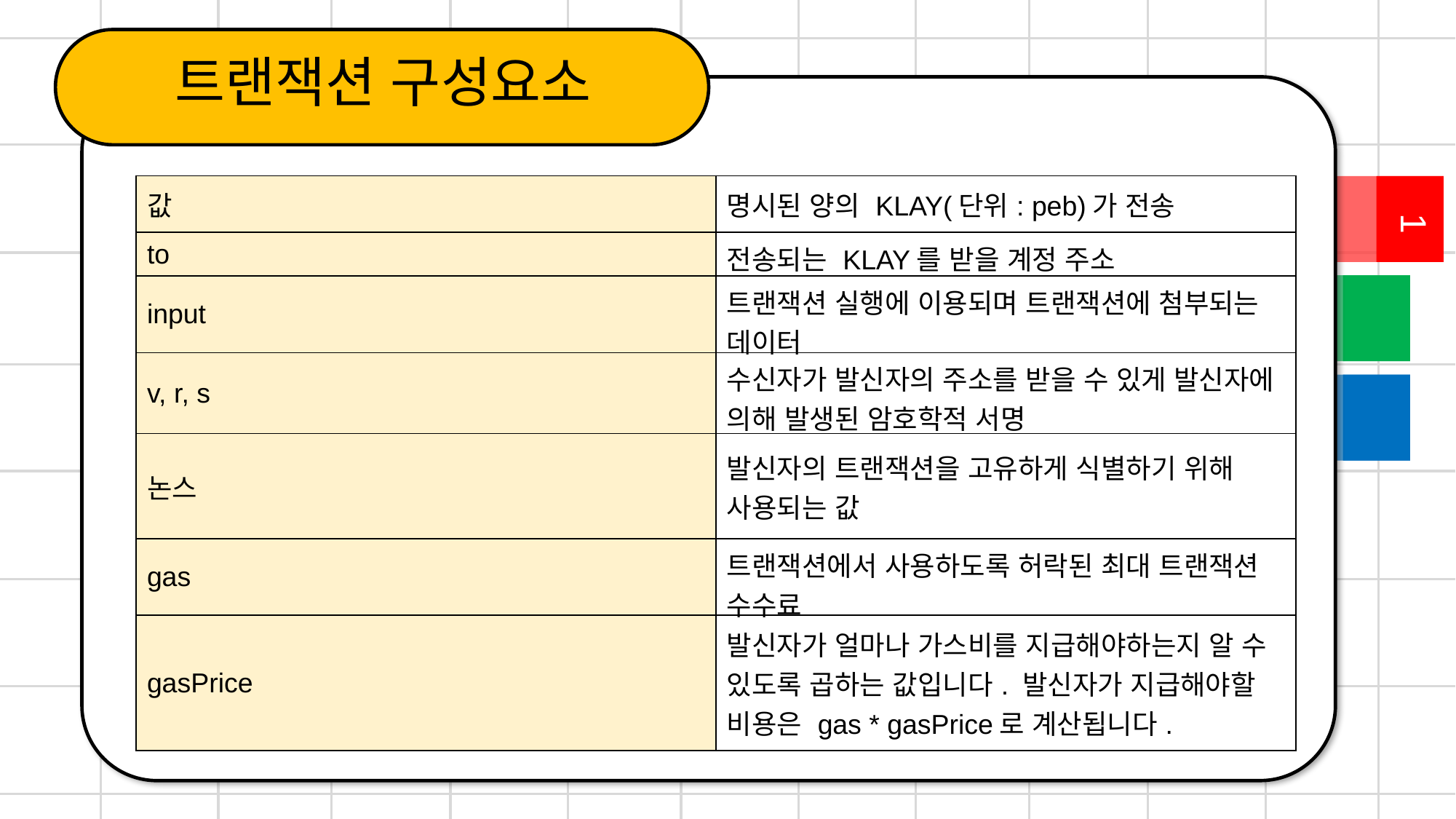

트랜잭션 구성요소

| 값 | 명시된 양의 KLAY(단위: peb)가 전송 |
| --- | --- |
| to | 전송되는 KLAY를 받을 계정 주소 |
| input | 트랜잭션 실행에 이용되며 트랜잭션에 첨부되는 데이터 |
| v, r, s | 수신자가 발신자의 주소를 받을 수 있게 발신자에 의해 발생된 암호학적 서명 |
| 논스 | 발신자의 트랜잭션을 고유하게 식별하기 위해 사용되는 값 |
| gas | 트랜잭션에서 사용하도록 허락된 최대 트랜잭션 수수료 |
| gasPrice | 발신자가 얼마나 가스비를 지급해야하는지 알 수 있도록 곱하는 값입니다. 발신자가 지급해야할 비용은 gas \* gasPrice로 계산됩니다. |

1